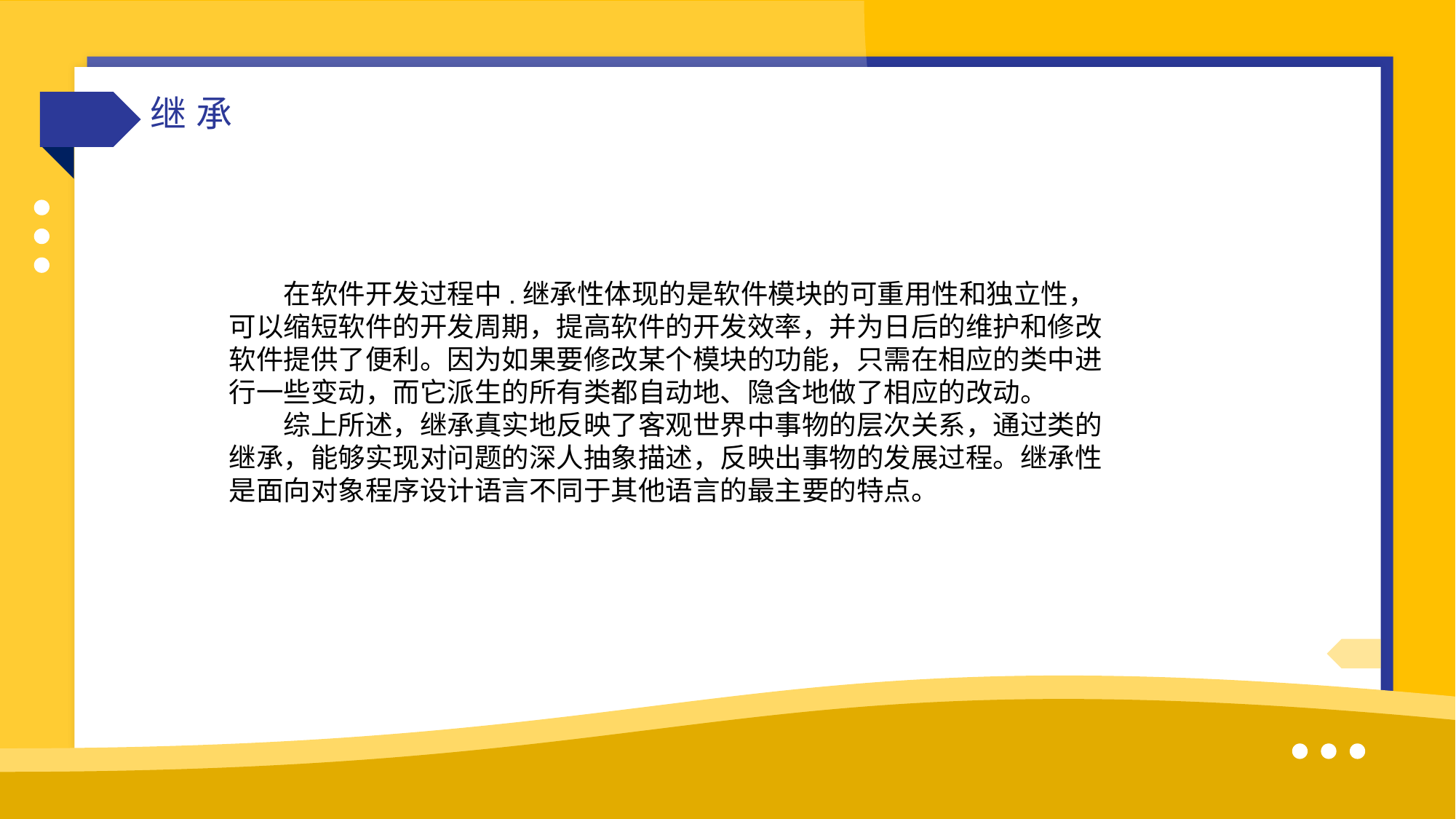

继承
在软件开发过程中.继承性体现的是软件模块的可重用性和独立性，可以缩短软件的开发周期，提高软件的开发效率，并为日后的维护和修改软件提供了便利。因为如果要修改某个模块的功能，只需在相应的类中进行一些变动，而它派生的所有类都自动地、隐含地做了相应的改动。
综上所述，继承真实地反映了客观世界中事物的层次关系，通过类的继承，能够实现对问题的深人抽象描述，反映出事物的发展过程。继承性是面向对象程序设计语言不同于其他语言的最主要的特点。